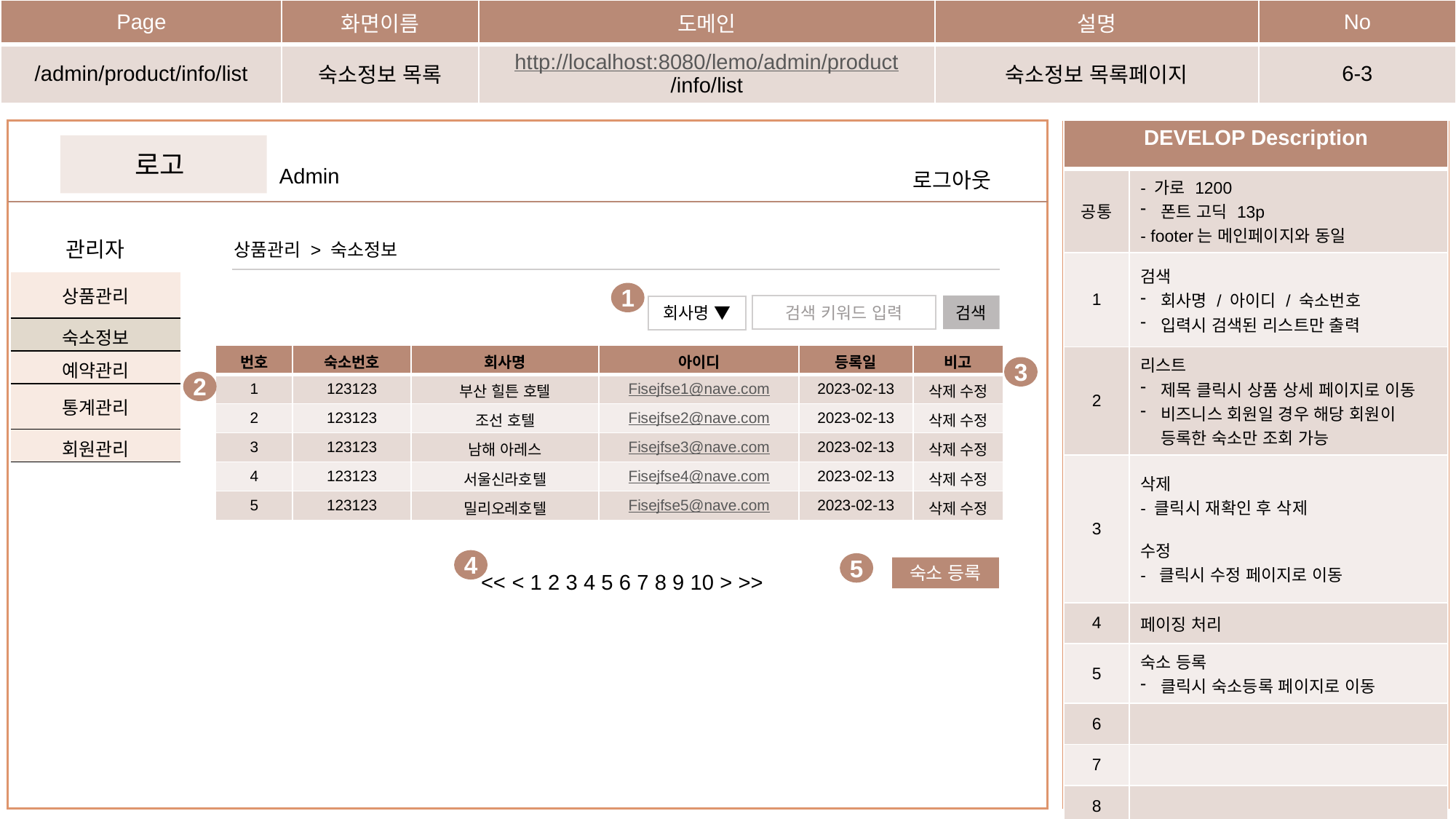

| Page | 화면이름 | 도메인 | 설명 | No |
| --- | --- | --- | --- | --- |
| /admin/product/info/list | 숙소정보 목록 | http://localhost:8080/lemo/admin/product /info/list | 숙소정보 목록페이지 | 6-3 |
| DEVELOP Description |  |
| --- | --- |
| 공통 | - 가로 1200 폰트 고딕 13p - footer는 메인페이지와 동일 |
| 1 | 검색 회사명 / 아이디 / 숙소번호 입력시 검색된 리스트만 출력 |
| 2 | 리스트 제목 클릭시 상품 상세 페이지로 이동 비즈니스 회원일 경우 해당 회원이 등록한 숙소만 조회 가능 |
| 3 | 삭제 - 클릭시 재확인 후 삭제 수정 - 클릭시 수정 페이지로 이동 |
| 4 | 페이징 처리 |
| 5 | 숙소 등록 클릭시 숙소등록 페이지로 이동 |
| 6 |  |
| 7 |  |
| 8 |  |

로고
Admin
로그아웃
상품관리 > 숙소정보
관리자
| 상품관리 |
| --- |
| 숙소정보 |
| 예약관리 |
| 통계관리 |
| 회원관리 |
1

검색 키워드 입력
검색
회사명 ▼
| 번호 | 숙소번호 | 회사명 | 아이디 | 등록일 | 비고 |
| --- | --- | --- | --- | --- | --- |
| 1 | 123123 | 부산 힐튼 호텔 | Fisejfse1@nave.com | 2023-02-13 | 삭제 수정 |
| 2 | 123123 | 조선 호텔 | Fisejfse2@nave.com | 2023-02-13 | 삭제 수정 |
| 3 | 123123 | 남해 아레스 | Fisejfse3@nave.com | 2023-02-13 | 삭제 수정 |
| 4 | 123123 | 서울신라호텔 | Fisejfse4@nave.com | 2023-02-13 | 삭제 수정 |
| 5 | 123123 | 밀리오레호텔 | Fisejfse5@nave.com | 2023-02-13 | 삭제 수정 |
3

2

4
4
5

숙소 등록
<< < 1 2 3 4 5 6 7 8 9 10 > >>